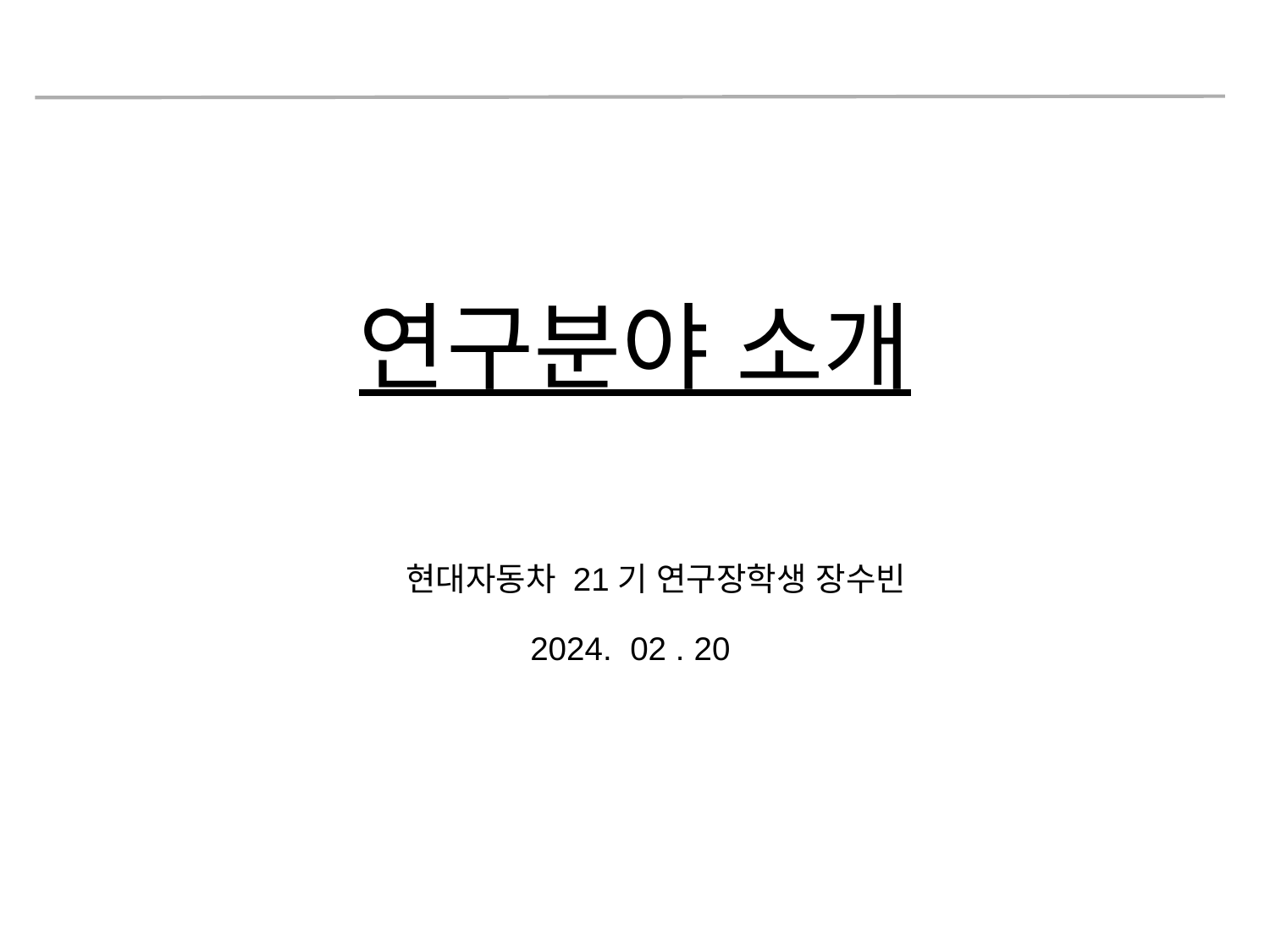

연구분야 소개
현대자동차 21기 연구장학생 장수빈
2024.  02 . 20